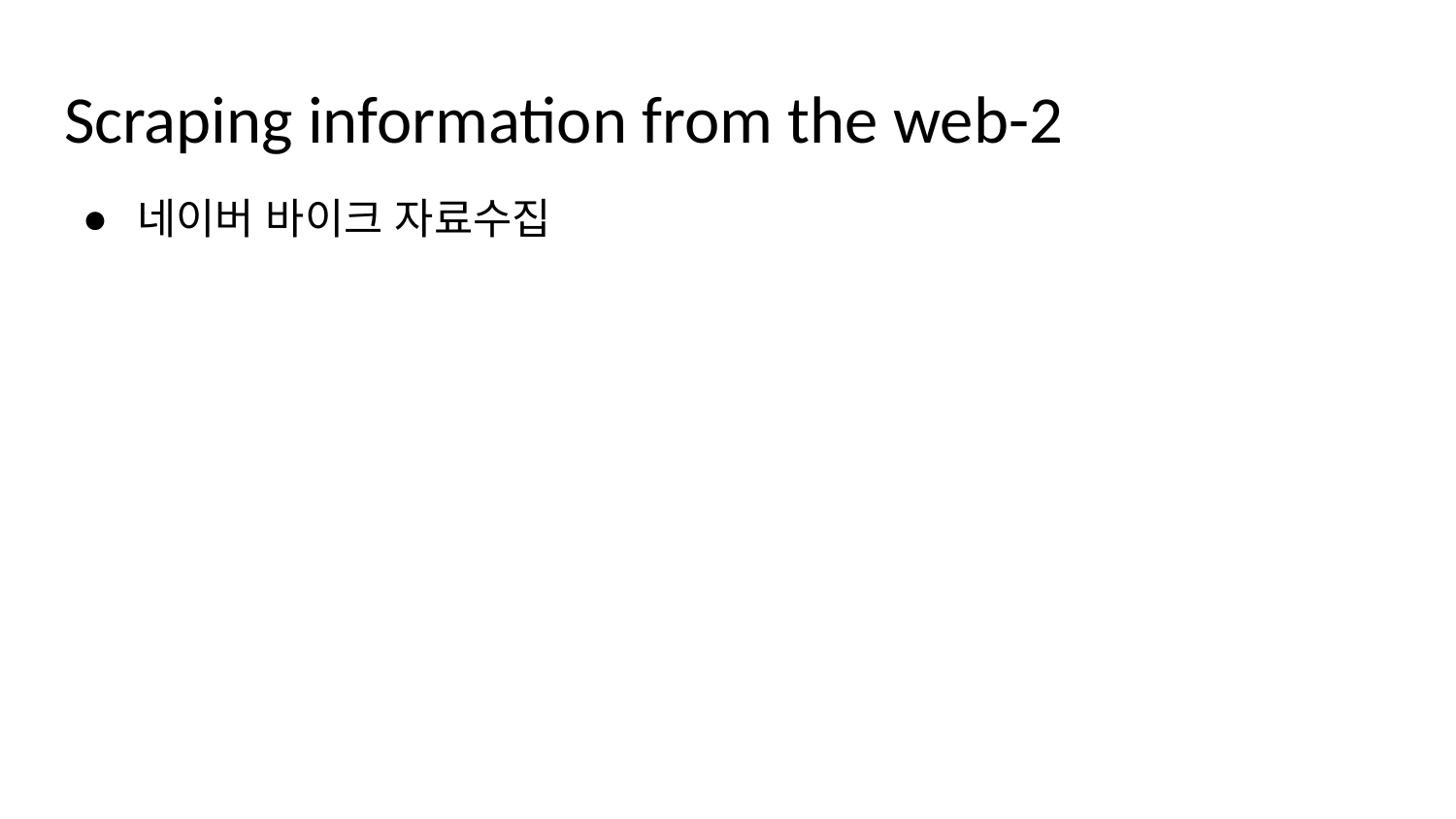

# Scraping information from the web-2
네이버 바이크 자료수집